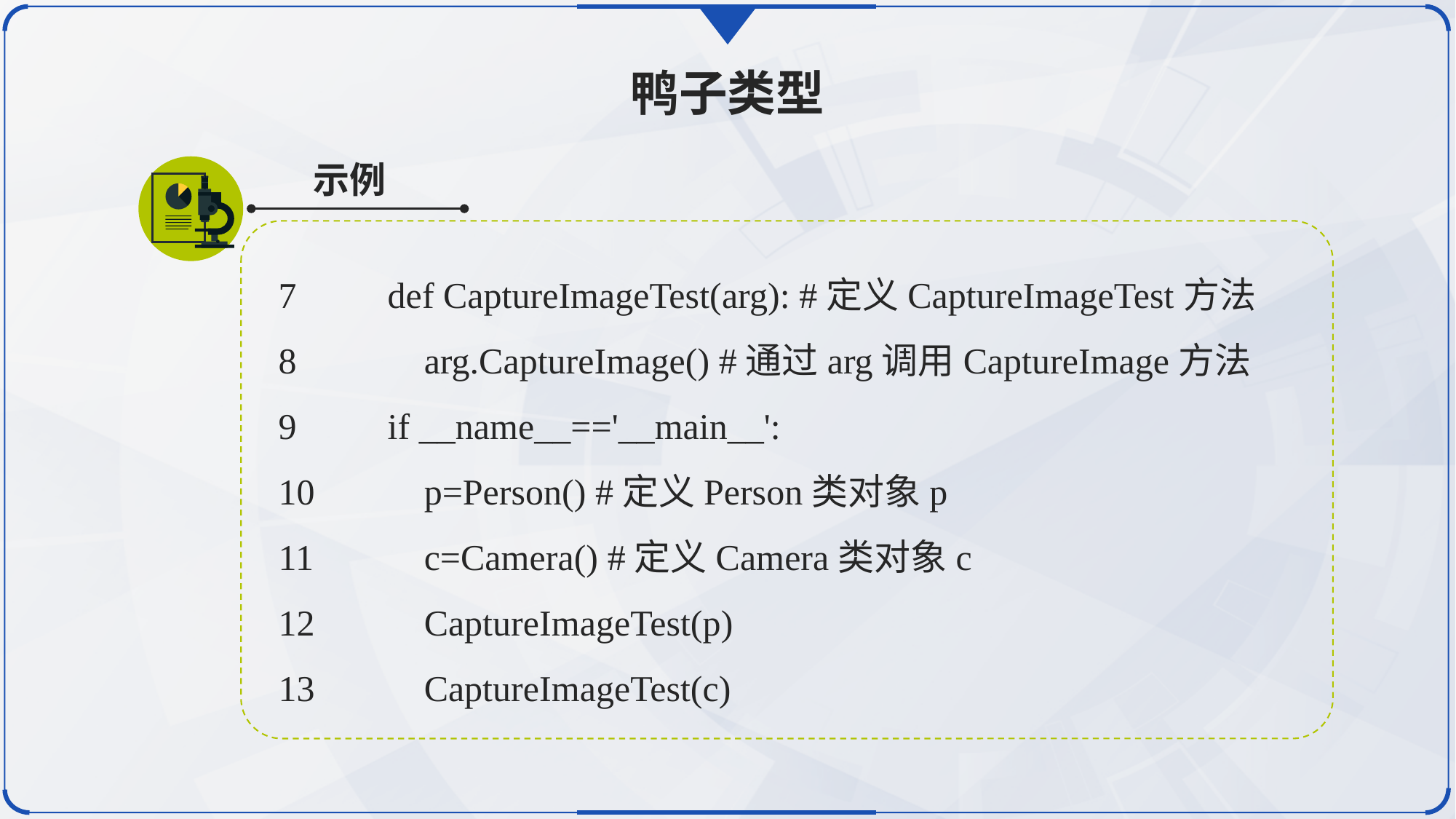

鸭子类型
示例

7	def CaptureImageTest(arg): #定义CaptureImageTest方法
8	    arg.CaptureImage() #通过arg调用CaptureImage方法
9	if __name__=='__main__':
10	    p=Person() #定义Person类对象p
11	    c=Camera() #定义Camera类对象c
12	    CaptureImageTest(p)
13	    CaptureImageTest(c)